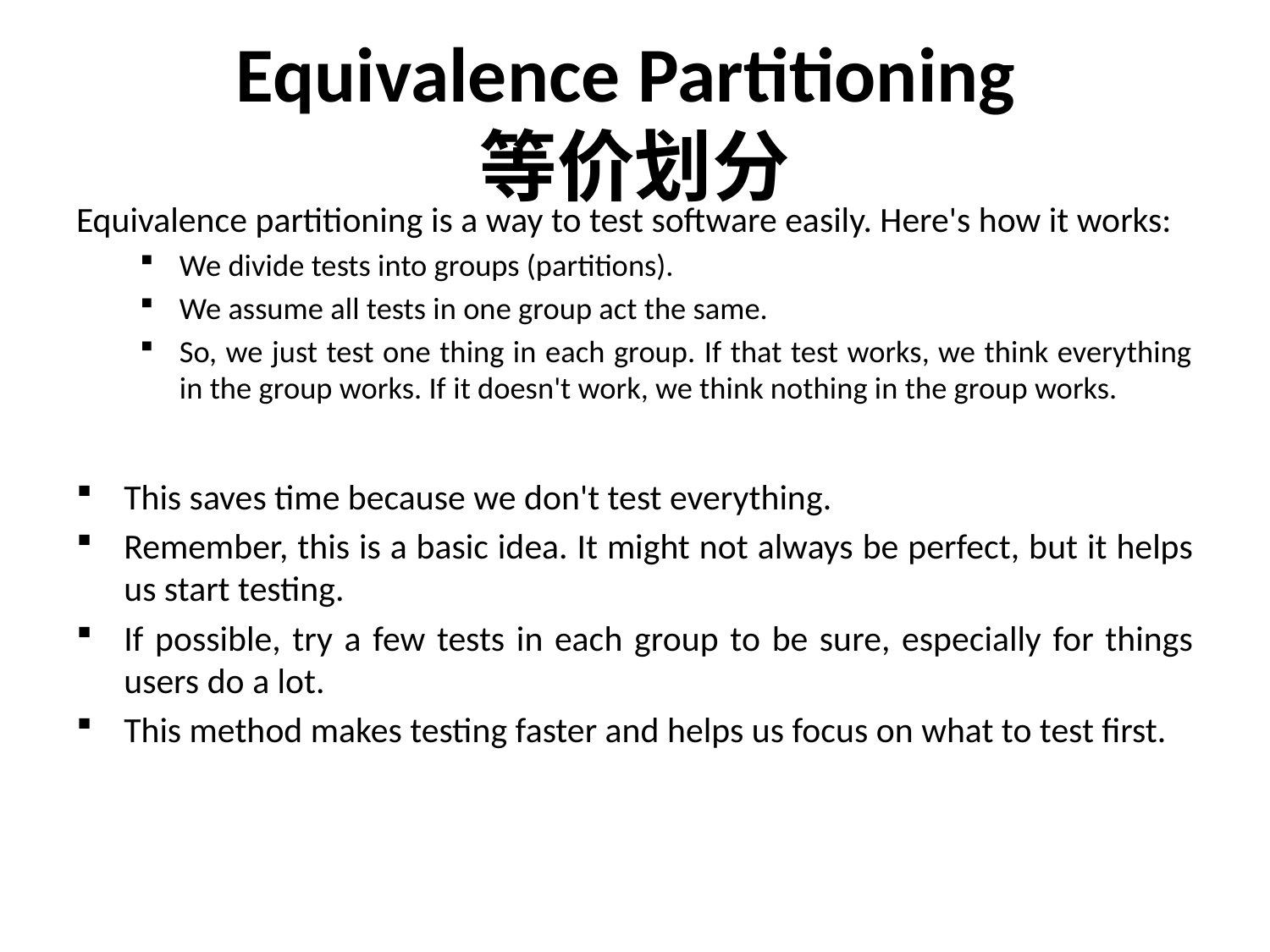

# Equivalence Partitioning 等价划分
Equivalence partitioning is a way to test software easily. Here's how it works:
We divide tests into groups (partitions).
We assume all tests in one group act the same.
So, we just test one thing in each group. If that test works, we think everything in the group works. If it doesn't work, we think nothing in the group works.

This saves time because we don't test everything.
Remember, this is a basic idea. It might not always be perfect, but it helps us start testing.
If possible, try a few tests in each group to be sure, especially for things users do a lot.
This method makes testing faster and helps us focus on what to test first.